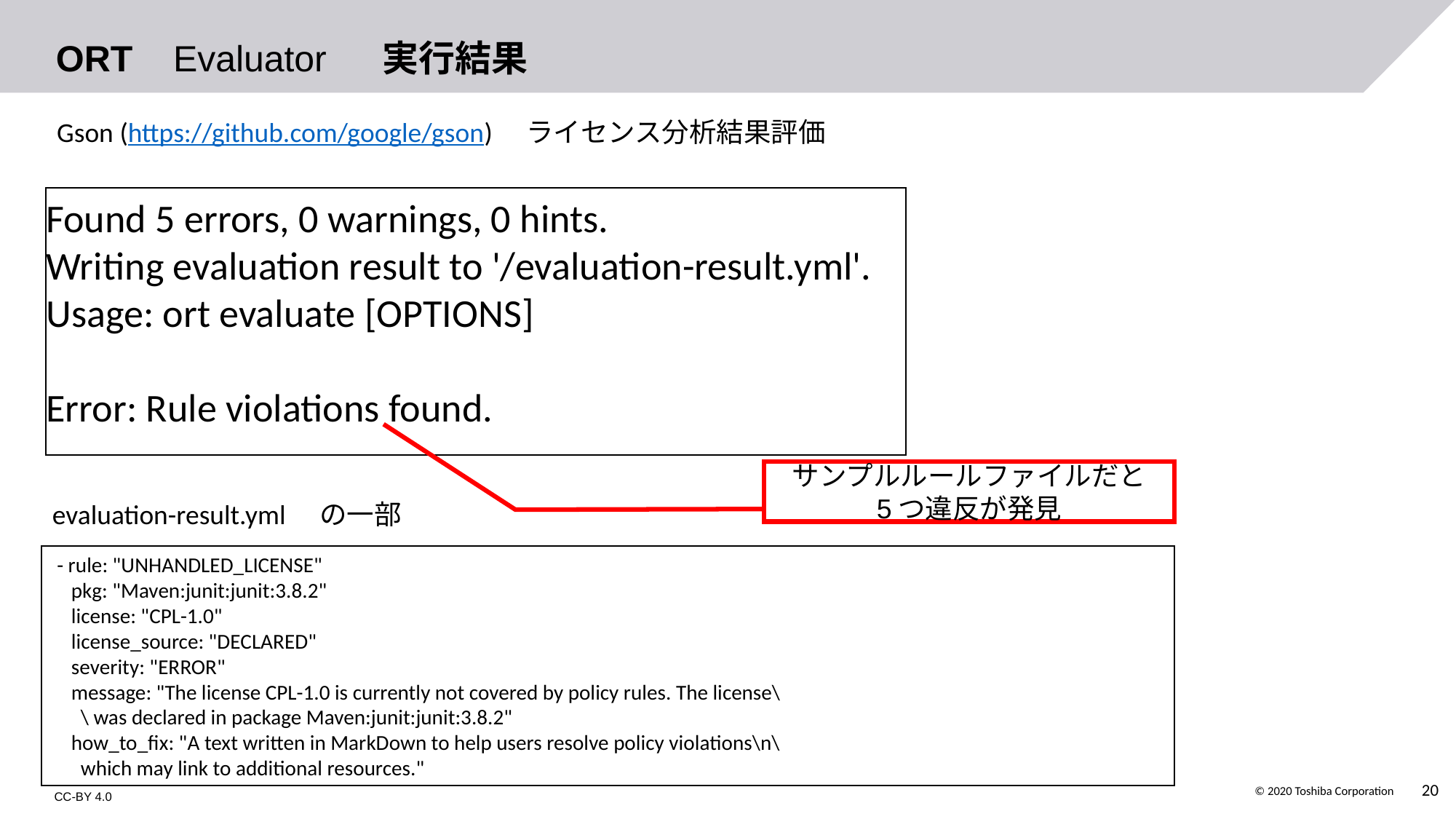

# ORT    Evaluator 　実行結果
Gson (https://github.com/google/gson)　ライセンス分析結果評価
Found 5 errors, 0 warnings, 0 hints.
Writing evaluation result to '/evaluation-result.yml'.
Usage: ort evaluate [OPTIONS]

Error: Rule violations found.

サンプルルールファイルだと
5つ違反が発見
evaluation-result.yml　の一部
 - rule: "UNHANDLED_LICENSE"
    pkg: "Maven:junit:junit:3.8.2"
    license: "CPL-1.0"
    license_source: "DECLARED"
    severity: "ERROR"
    message: "The license CPL-1.0 is currently not covered by policy rules. The license\
      \ was declared in package Maven:junit:junit:3.8.2"
    how_to_fix: "A text written in MarkDown to help users resolve policy violations\n\
      which may link to additional resources."
CC-BY 4.0